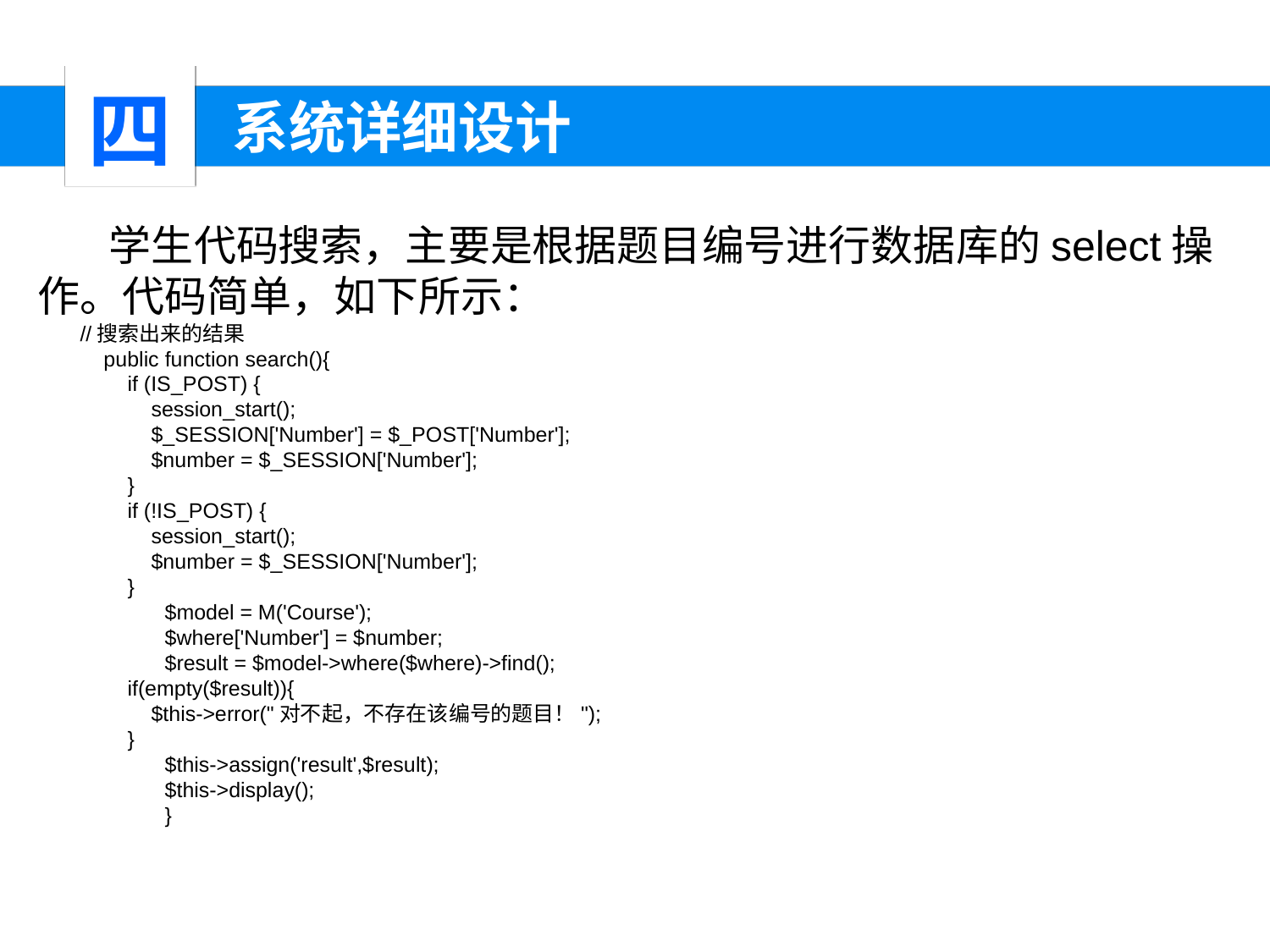

四
                系统详细设计
  学生代码搜索，主要是根据题目编号进行数据库的select操作。代码简单，如下所示：
//搜索出来的结果
    public function search(){
        if (IS_POST) {
            session_start();
            $_SESSION['Number'] = $_POST['Number'];
            $number = $_SESSION['Number'];
        }
        if (!IS_POST) {
            session_start();
            $number = $_SESSION['Number'];
        }
    	$model = M('Course');
    	$where['Number'] = $number;
    	$result = $model->where($where)->find();
        if(empty($result)){
            $this->error("对不起，不存在该编号的题目！");
        }
    	$this->assign('result',$result);
    	$this->display();
	}